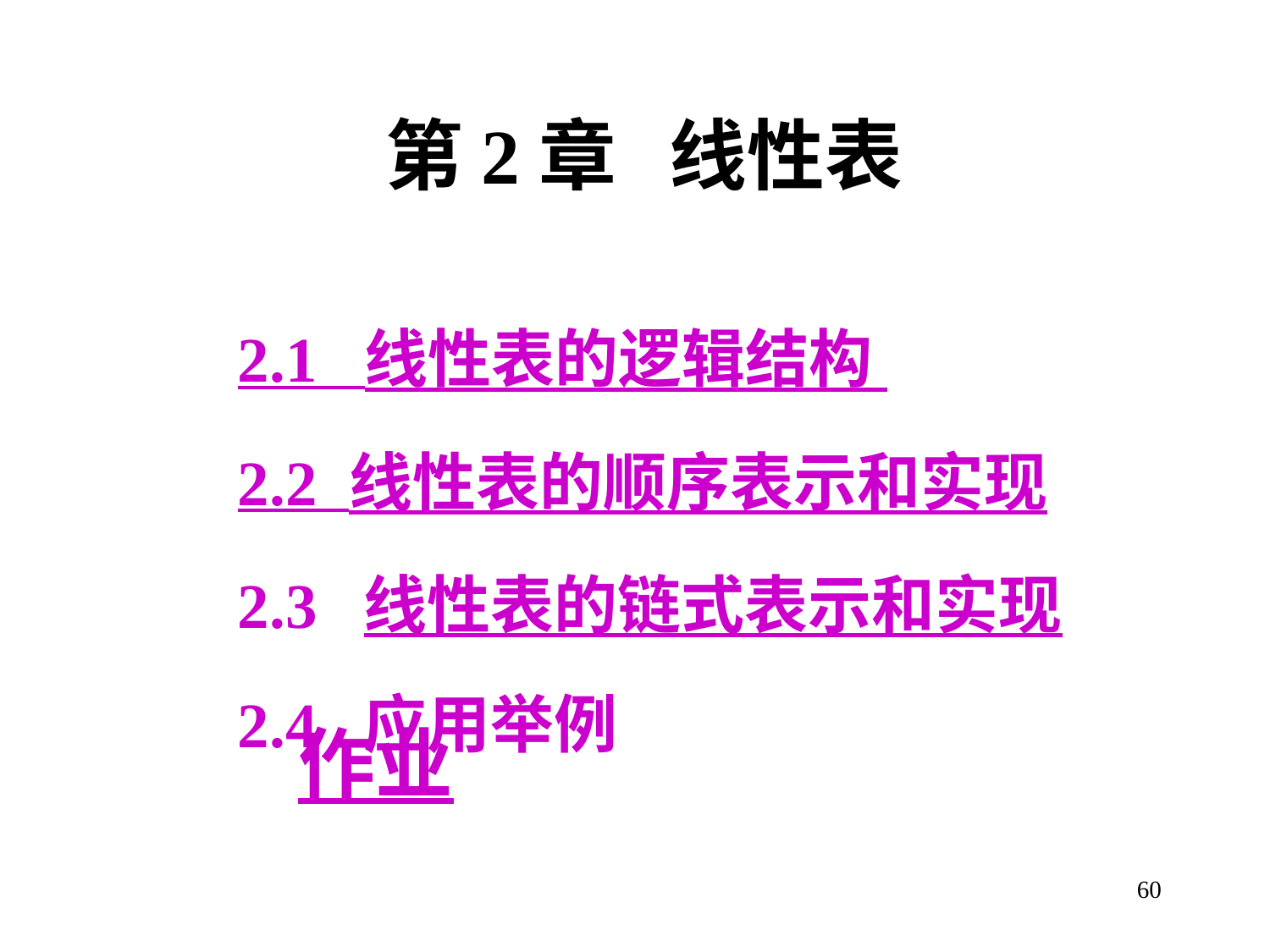

# 第2章   线性表
2.1   线性表的逻辑结构
2.2  线性表的顺序表示和实现
2.3  线性表的链式表示和实现
2.4  应用举例
作业
60